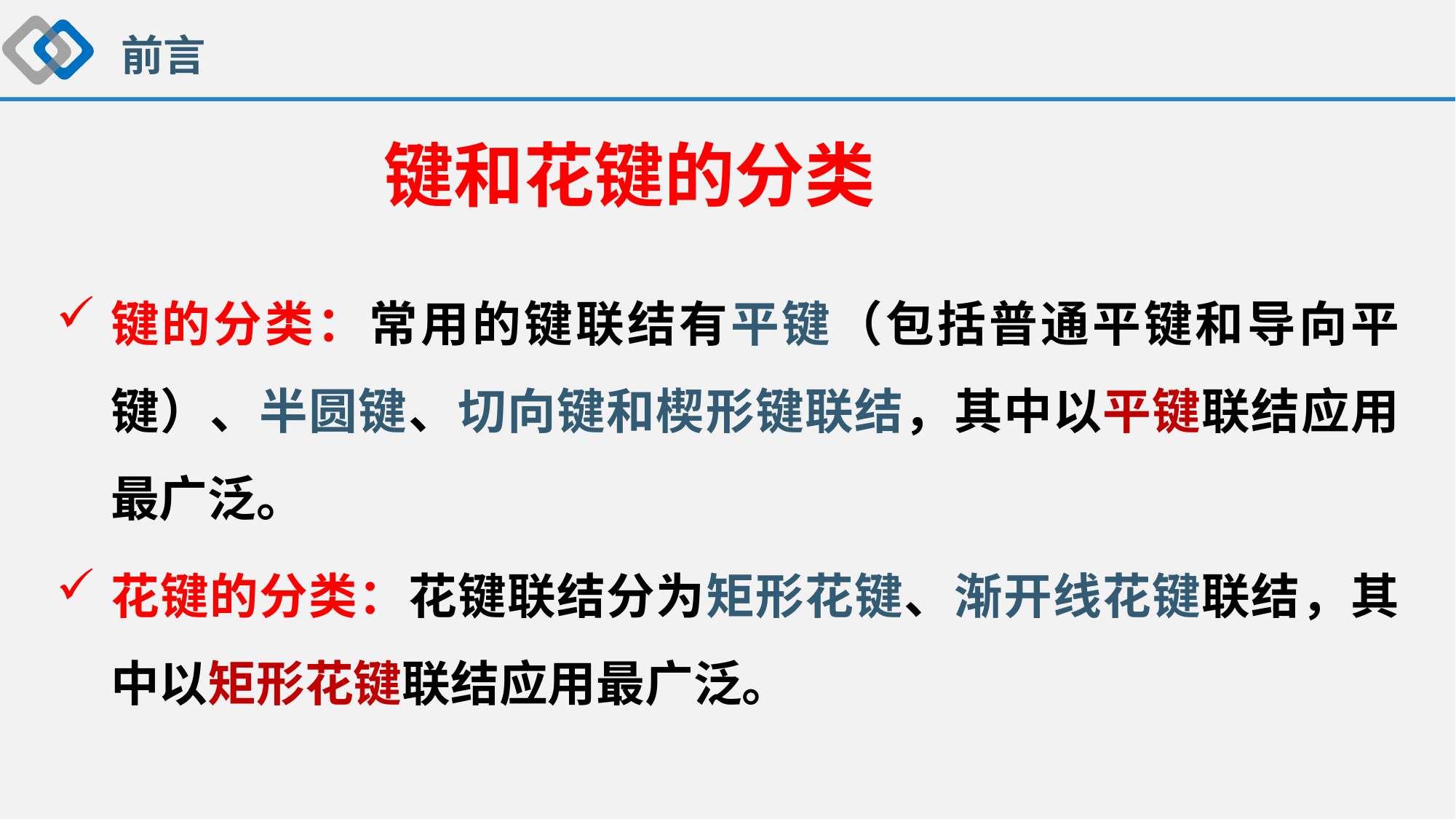

前言
# 键和花键的分类
键的分类：常用的键联结有平键（包括普通平键和导向平键）、半圆键、切向键和楔形键联结，其中以平键联结应用最广泛。
花键的分类：花键联结分为矩形花键、渐开线花键联结，其中以矩形花键联结应用最广泛。